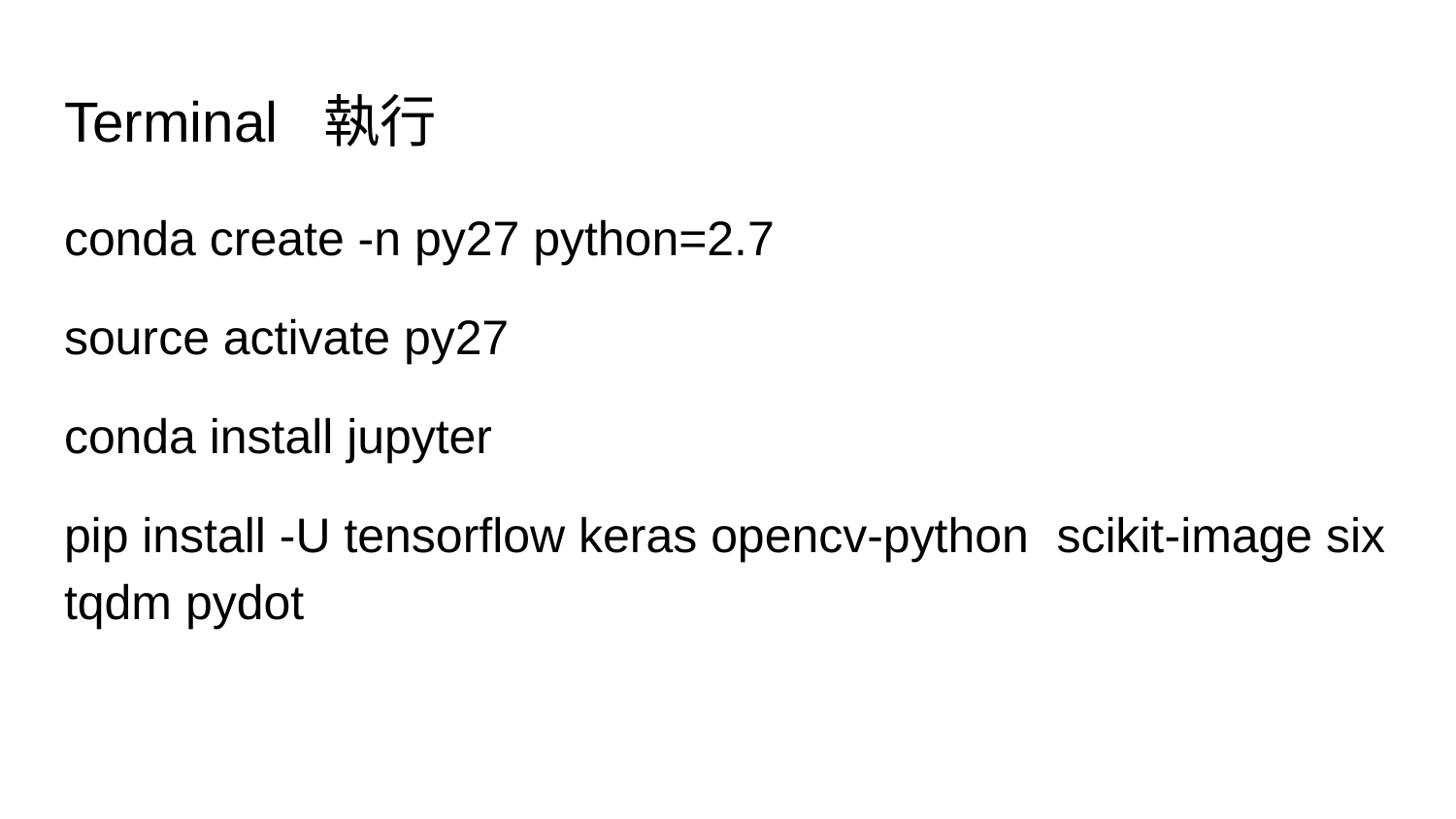

# Terminal  執行
conda create -n py27 python=2.7
source activate py27
conda install jupyter
pip install -U tensorflow keras opencv-python  scikit-image six tqdm pydot